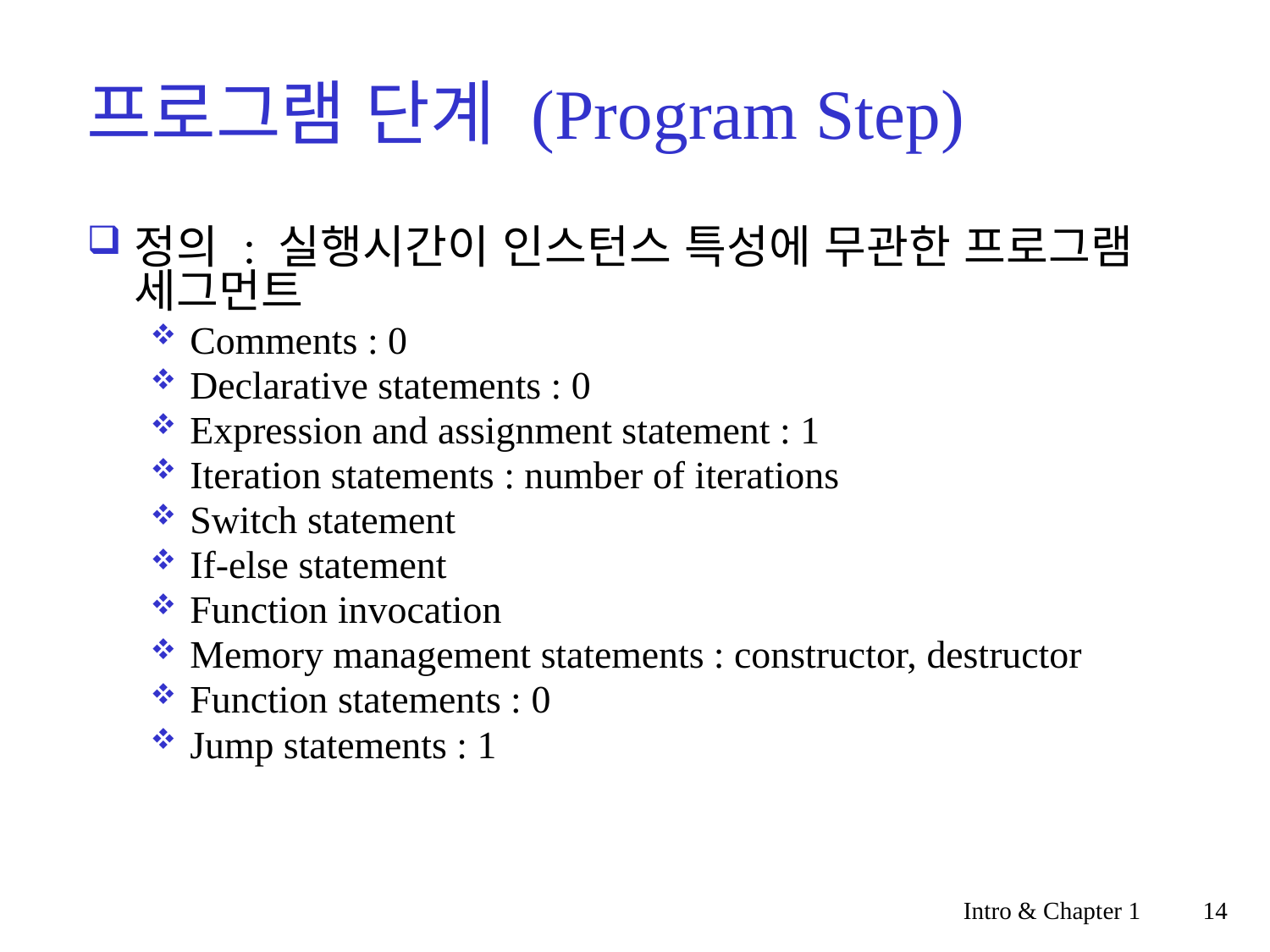

# 프로그램 단계 (Program Step)
정의 : 실행시간이 인스턴스 특성에 무관한 프로그램 세그먼트
Comments : 0
Declarative statements : 0
Expression and assignment statement : 1
Iteration statements : number of iterations
Switch statement
If-else statement
Function invocation
Memory management statements : constructor, destructor
Function statements : 0
Jump statements : 1
Intro & Chapter 1
14